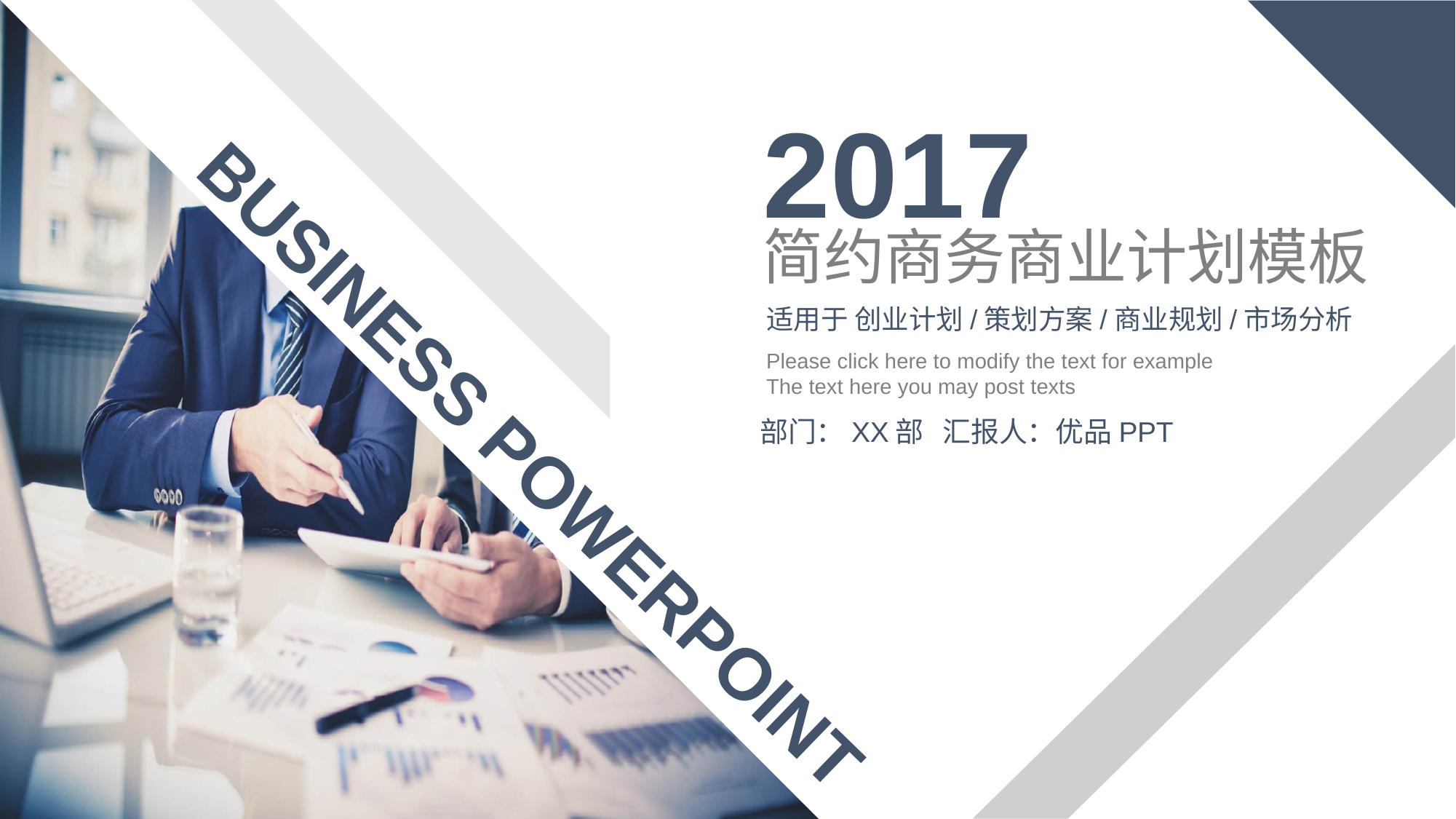

2017
简约商务商业计划模板
适用于 创业计划/策划方案/商业规划/市场分析

Please click here to modify the text for example
The text here you may post texts
部门：XX部   汇报人：优品PPT
BUSINESS POWERPOINT